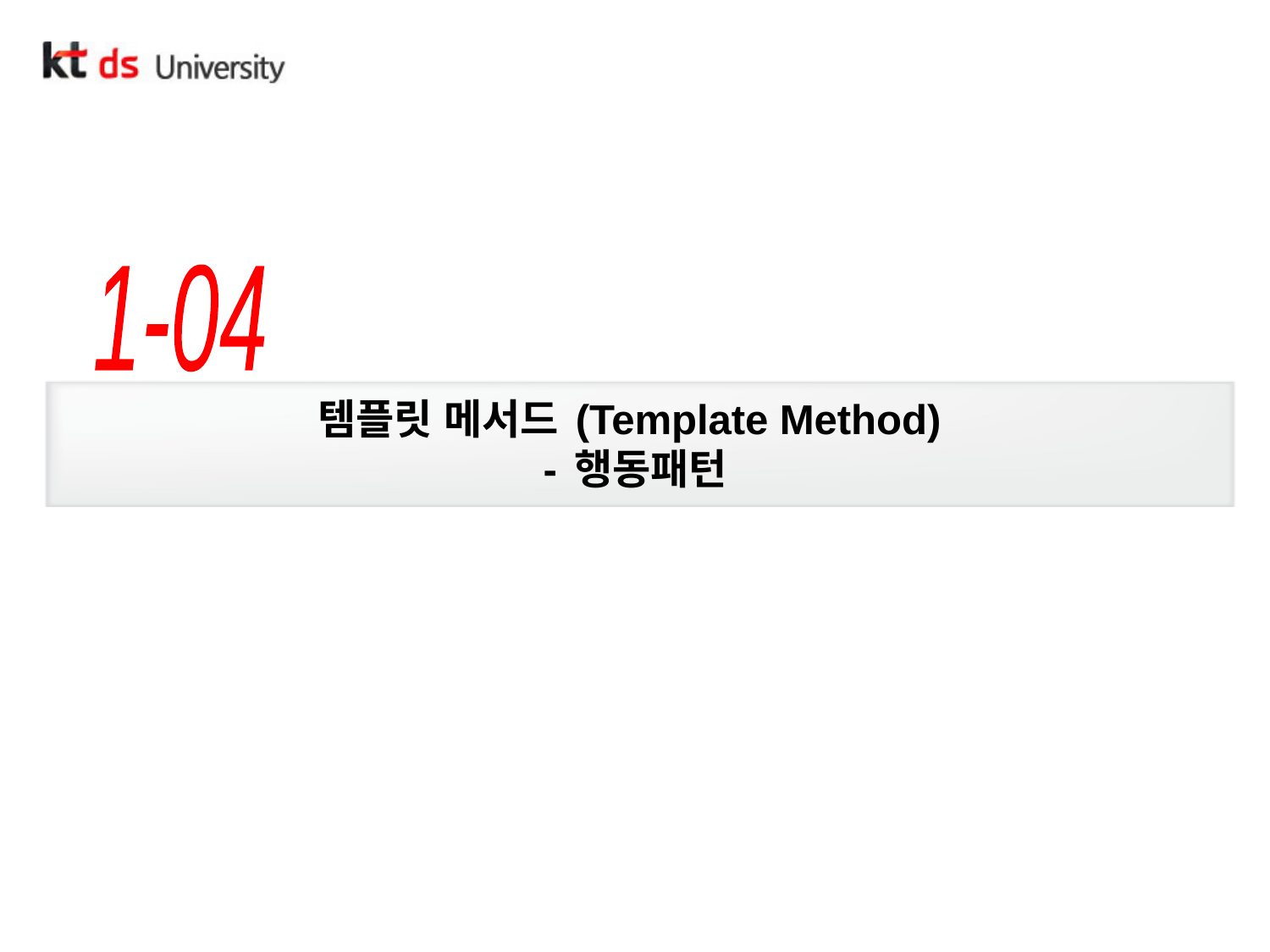

1-04
# 템플릿 메서드 (Template Method) - 행동패턴